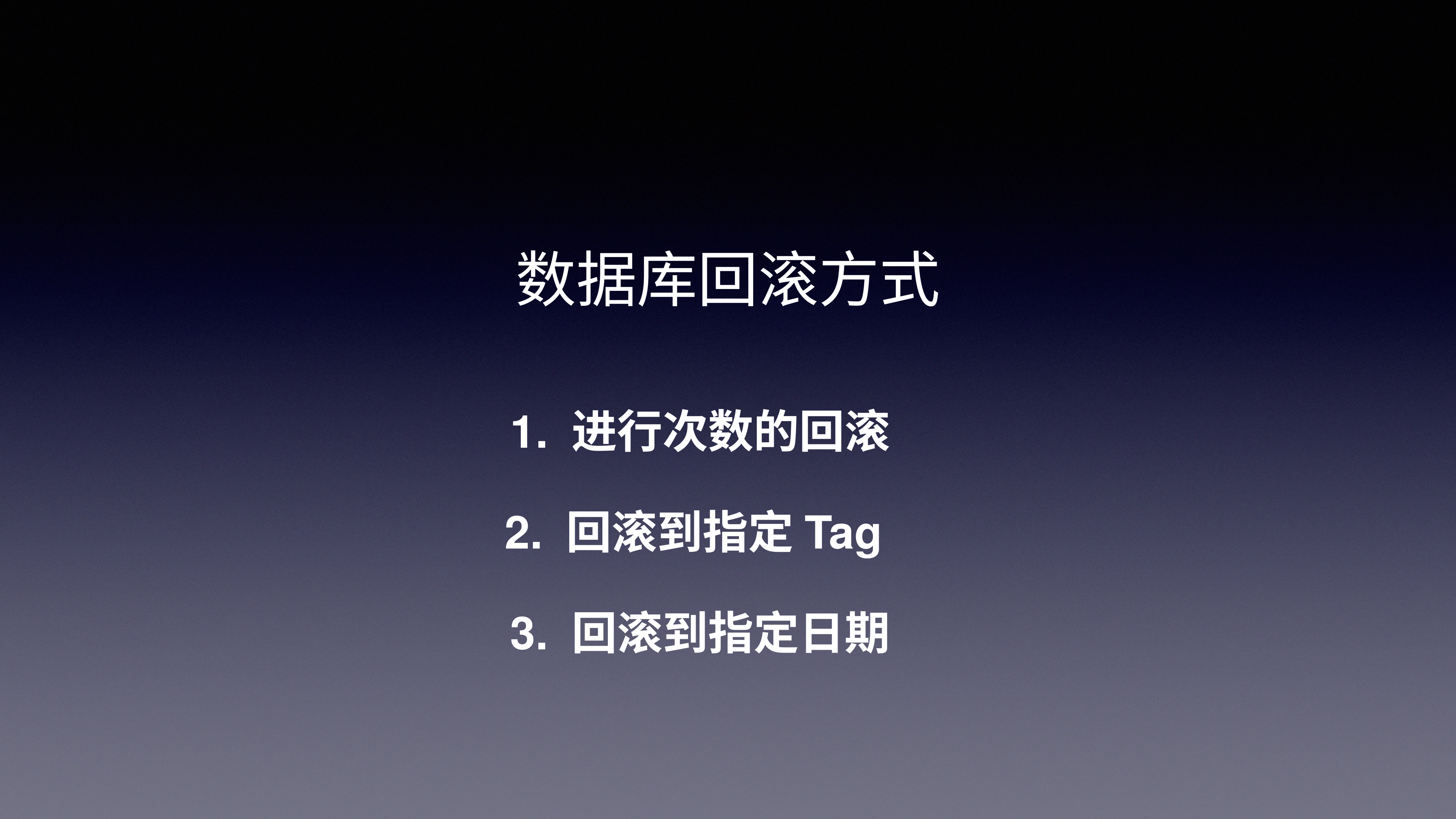

数据库回滚方式
1. 进行次数的回滚
2. 回滚到指定Tag
3. 回滚到指定日期